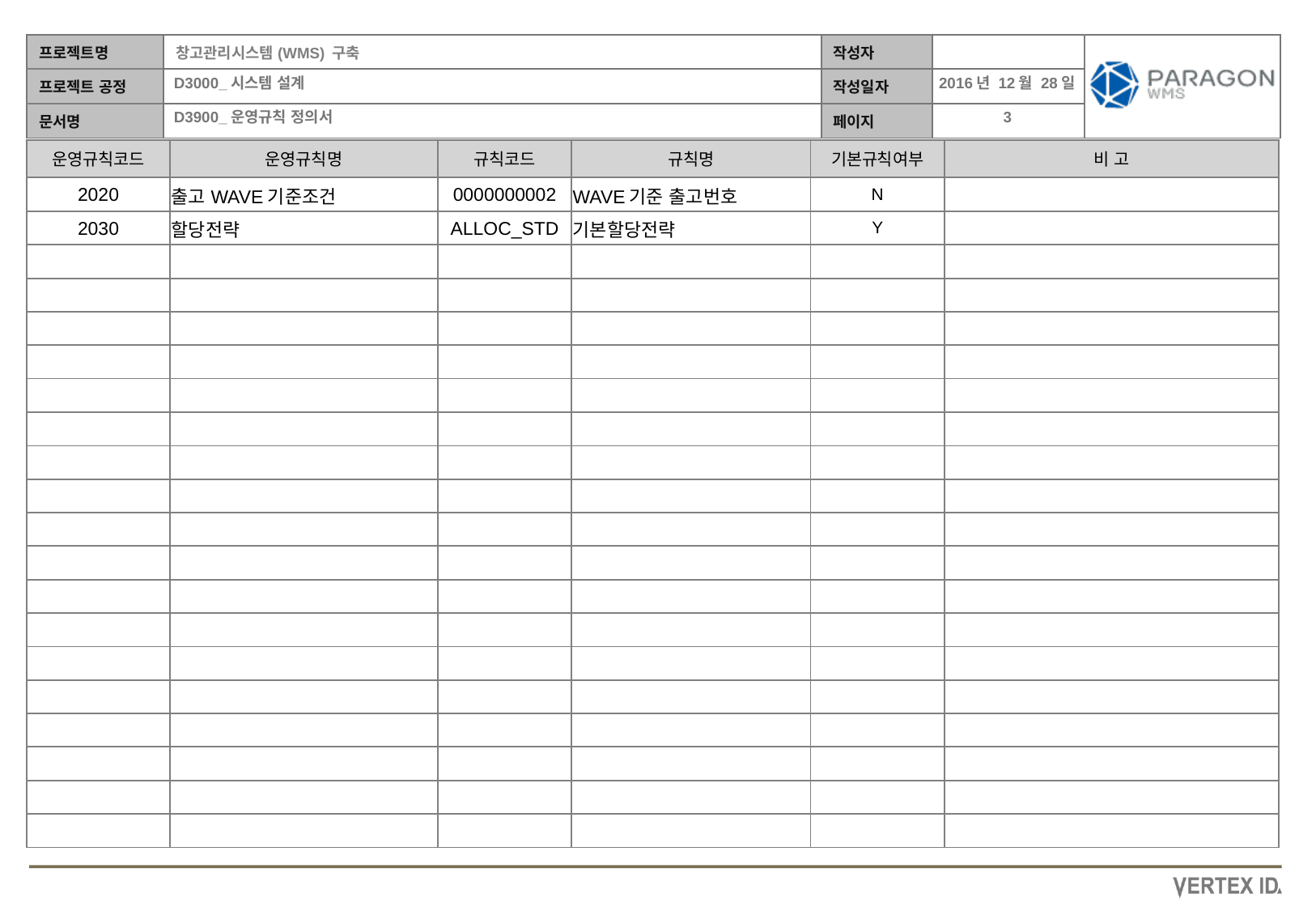

2016년 12월 28일
| 운영규칙코드 | 운영규칙명 | 규칙코드 | 규칙명 | 기본규칙여부 | 비 고 |
| --- | --- | --- | --- | --- | --- |
| 2020 | 출고WAVE기준조건 | 0000000002 | WAVE기준 출고번호 | N |  |
| --- | --- | --- | --- | --- | --- |
| 2030 | 할당전략 | ALLOC\_STD | 기본할당전략 | Y |  |
|  |  |  |  |  |  |
|  |  |  |  |  |  |
|  |  |  |  |  |  |
|  |  |  |  |  |  |
|  |  |  |  |  |  |
|  |  |  |  |  |  |
|  |  |  |  |  |  |
|  |  |  |  |  |  |
|  |  |  |  |  |  |
|  |  |  |  |  |  |
|  |  |  |  |  |  |
|  |  |  |  |  |  |
|  |  |  |  |  |  |
|  |  |  |  |  |  |
|  |  |  |  |  |  |
|  |  |  |  |  |  |
|  |  |  |  |  |  |
|  |  |  |  |  |  |